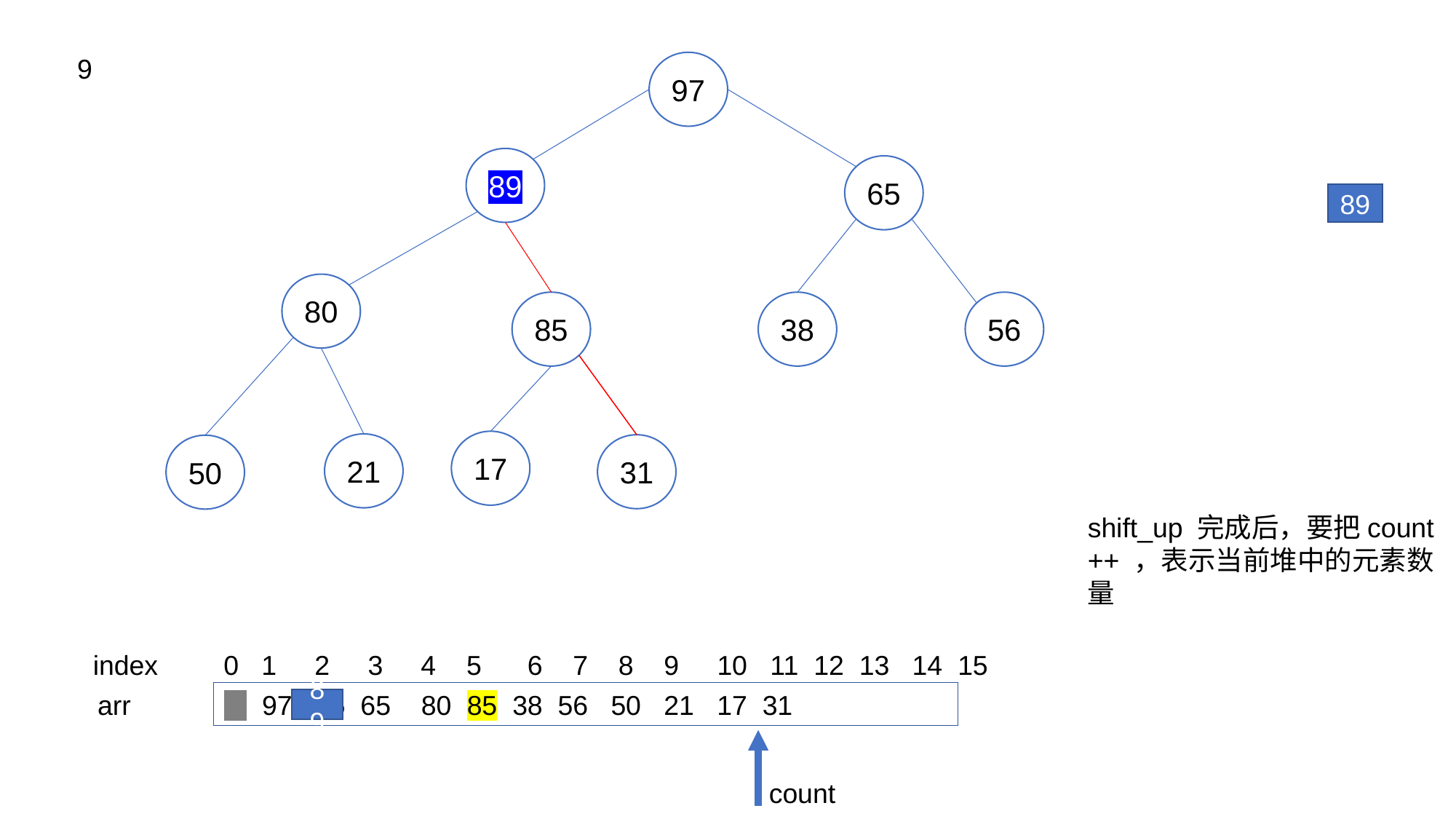

9
97
89
65
89
80
56
85
38
17
21
31
50
shift_up 完成后，要把count ++ ，表示当前堆中的元素数量
index
 0   1     2     3     4    5      6    7    8    9     10   11  12  13   14  15
arr
     97   85  65    80  85  38  56   50   21   17  31
89
count